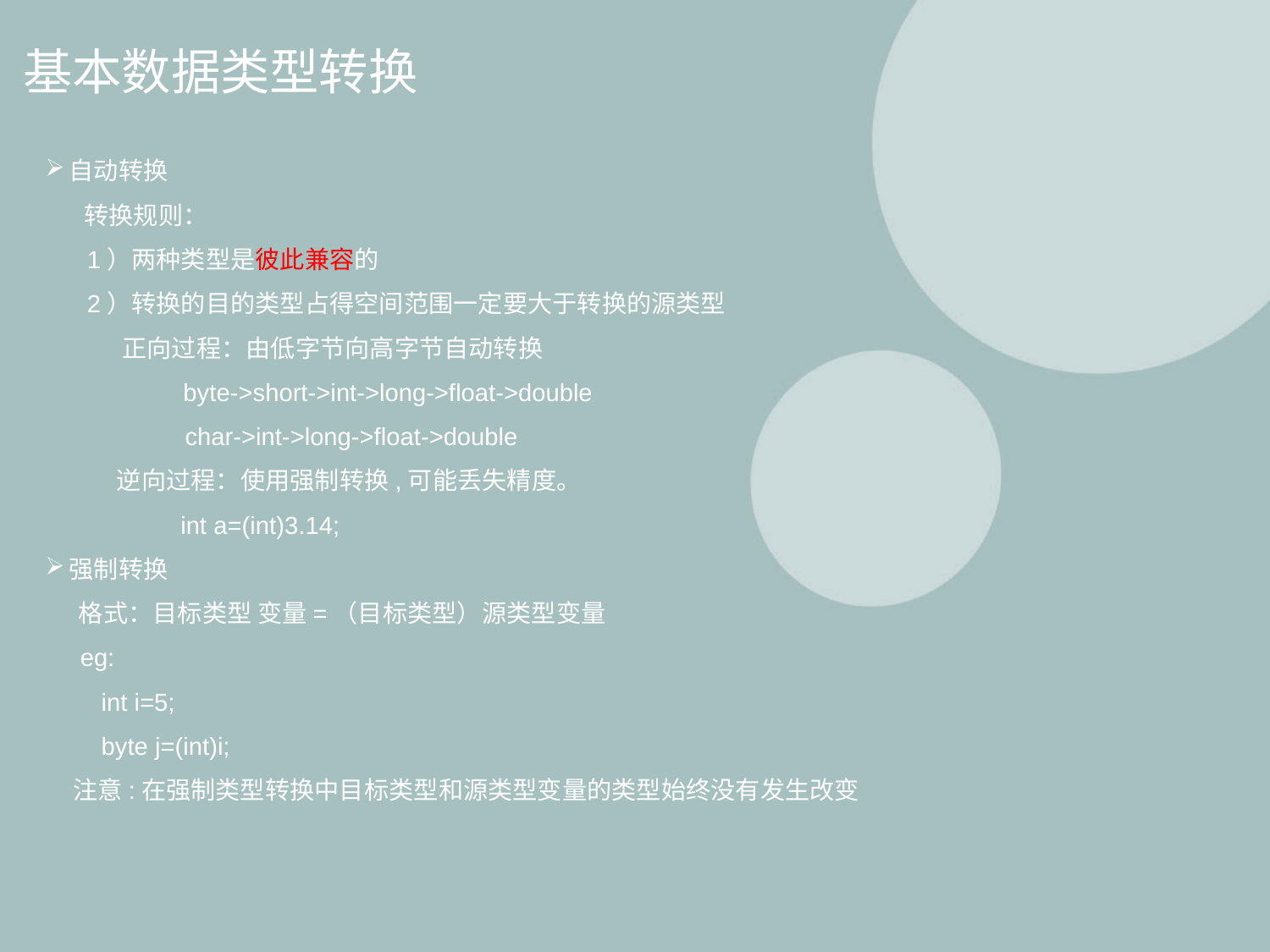

# 基本数据类型转换
自动转换
      转换规则：
      1）两种类型是彼此兼容的
      2）转换的目的类型占得空间范围一定要大于转换的源类型
　　     正向过程：由低字节向高字节自动转换
　　　　      byte->short->int->long->float->double
                    char->int->long->float->double
　　    逆向过程：使用强制转换,可能丢失精度。
　　　　　 int a=(int)3.14;
强制转换
     格式：目标类型 变量=（目标类型）源类型变量
     eg:
        int i=5;
        byte j=(int)i;
    注意:在强制类型转换中目标类型和源类型变量的类型始终没有发生改变